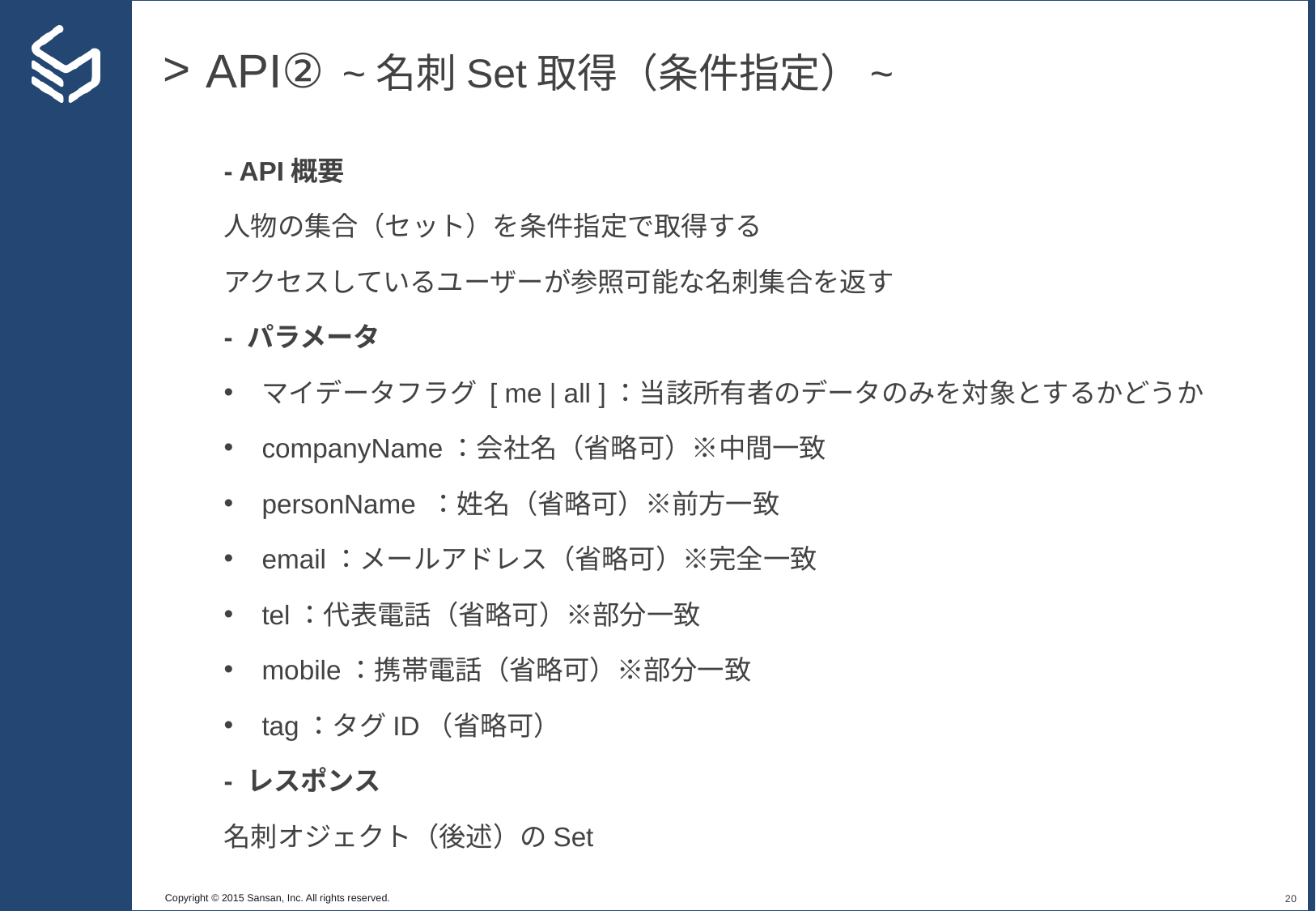

# API② ~名刺Set取得（条件指定）~
- API概要
人物の集合（セット）を条件指定で取得する
アクセスしているユーザーが参照可能な名刺集合を返す
- パラメータ
マイデータフラグ [ me | all ]：当該所有者のデータのみを対象とするかどうか
companyName：会社名（省略可）※中間一致
personName ：姓名（省略可）※前方一致
email：メールアドレス（省略可）※完全一致
tel：代表電話（省略可）※部分一致
mobile：携帯電話（省略可）※部分一致
tag：タグID（省略可）
- レスポンス
名刺オジェクト（後述）のSet
20